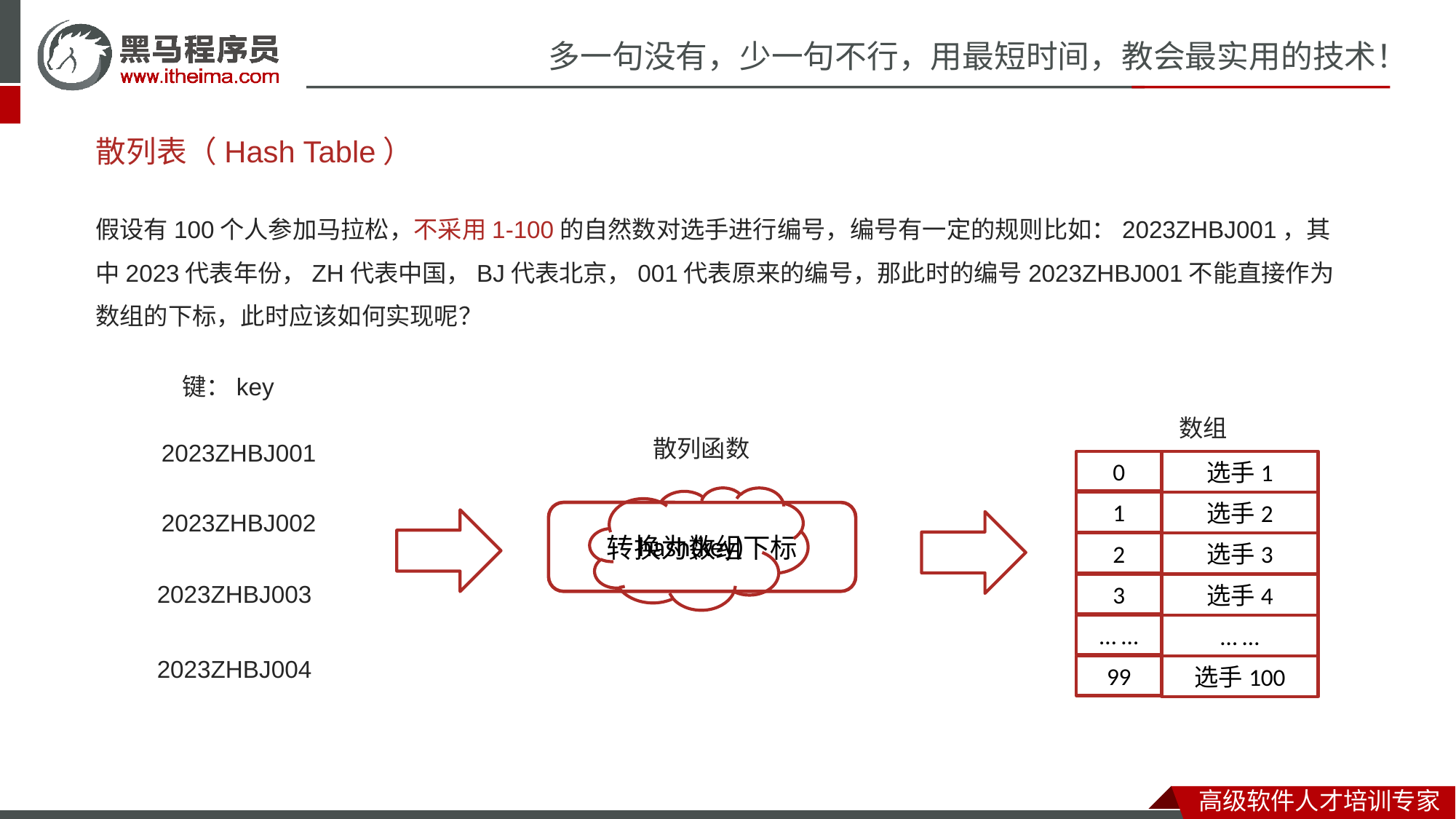

# 散列表（Hash Table）
假设有100个人参加马拉松，不采用1-100的自然数对选手进行编号，编号有一定的规则比如：2023ZHBJ001，其中2023代表年份，ZH代表中国，BJ代表北京，001代表原来的编号，那此时的编号2023ZHBJ001不能直接作为数组的下标，此时应该如何实现呢？

键：key
2023ZHBJ001
2023ZHBJ002
2023ZHBJ003
2023ZHBJ004
数组
0
选手1
1
选手2
2
选手3
3
选手4
… …
… …
99
选手100
散列函数
hash(key)
转换为数组下标